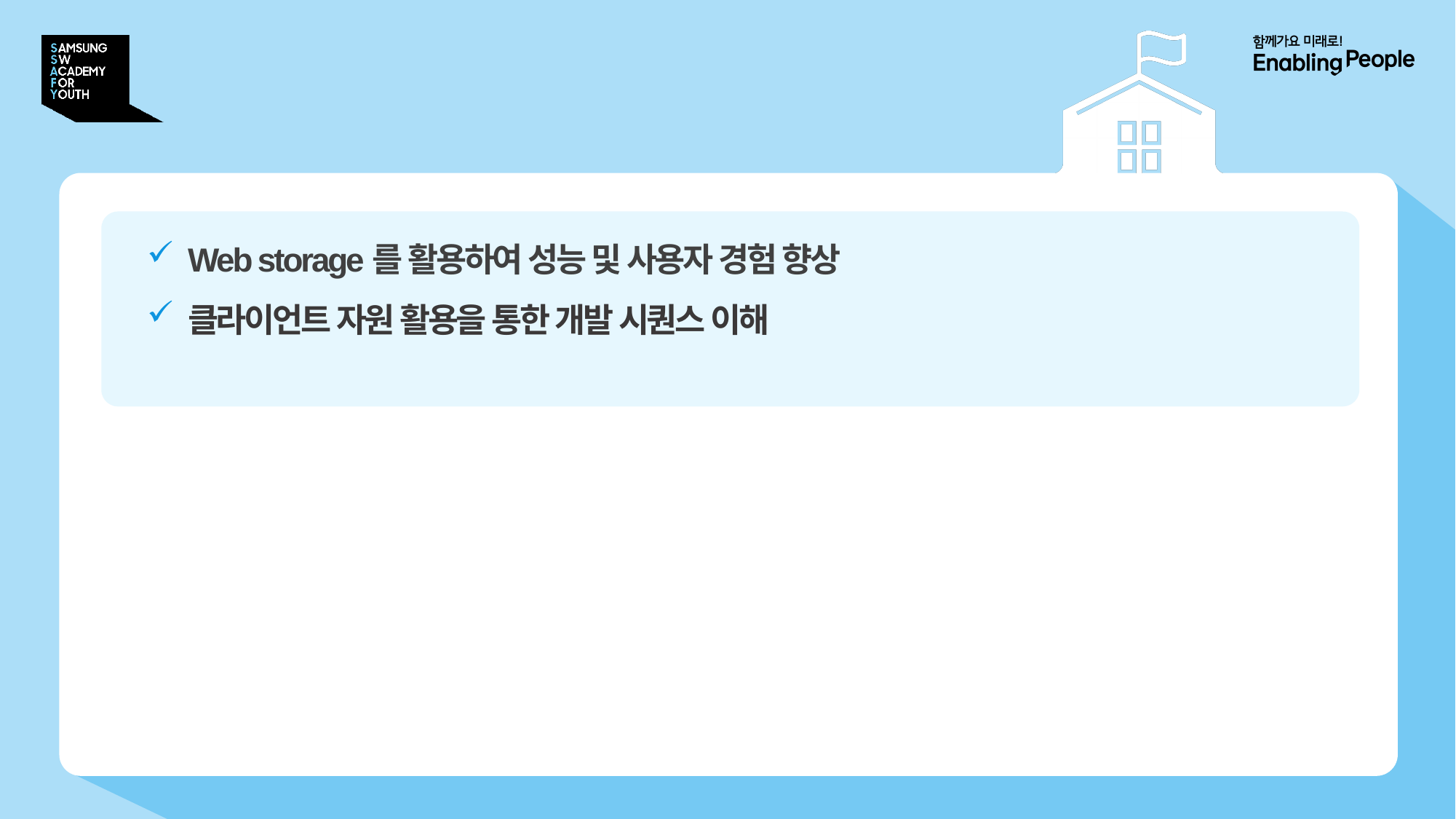

# 학습목표

Web storage를 활용하여 성능 및 사용자 경험 향상
클라이언트 자원 활용을 통한 개발 시퀀스 이해